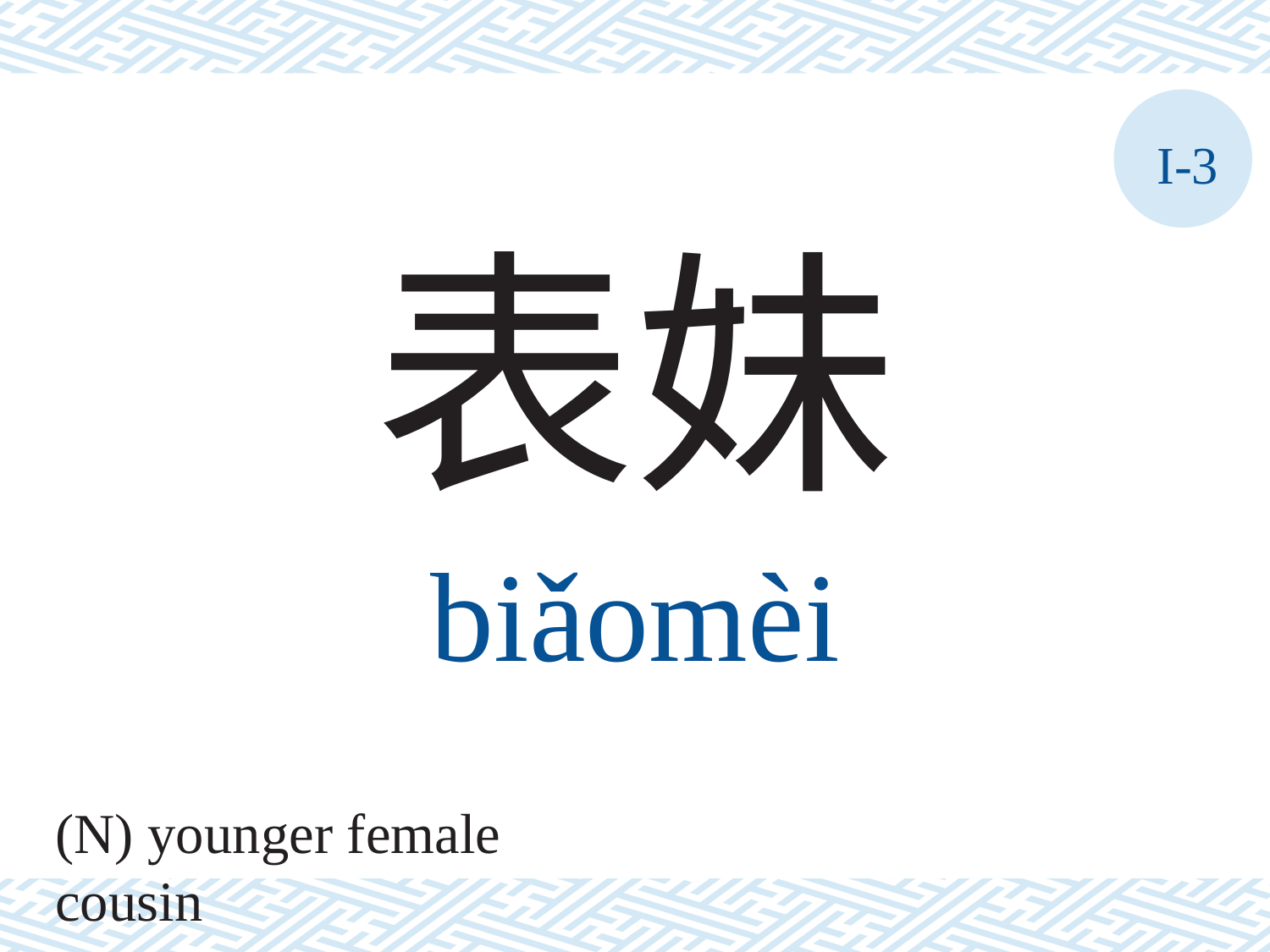

I-3
表妹
biǎomèi
(N) younger female cousin